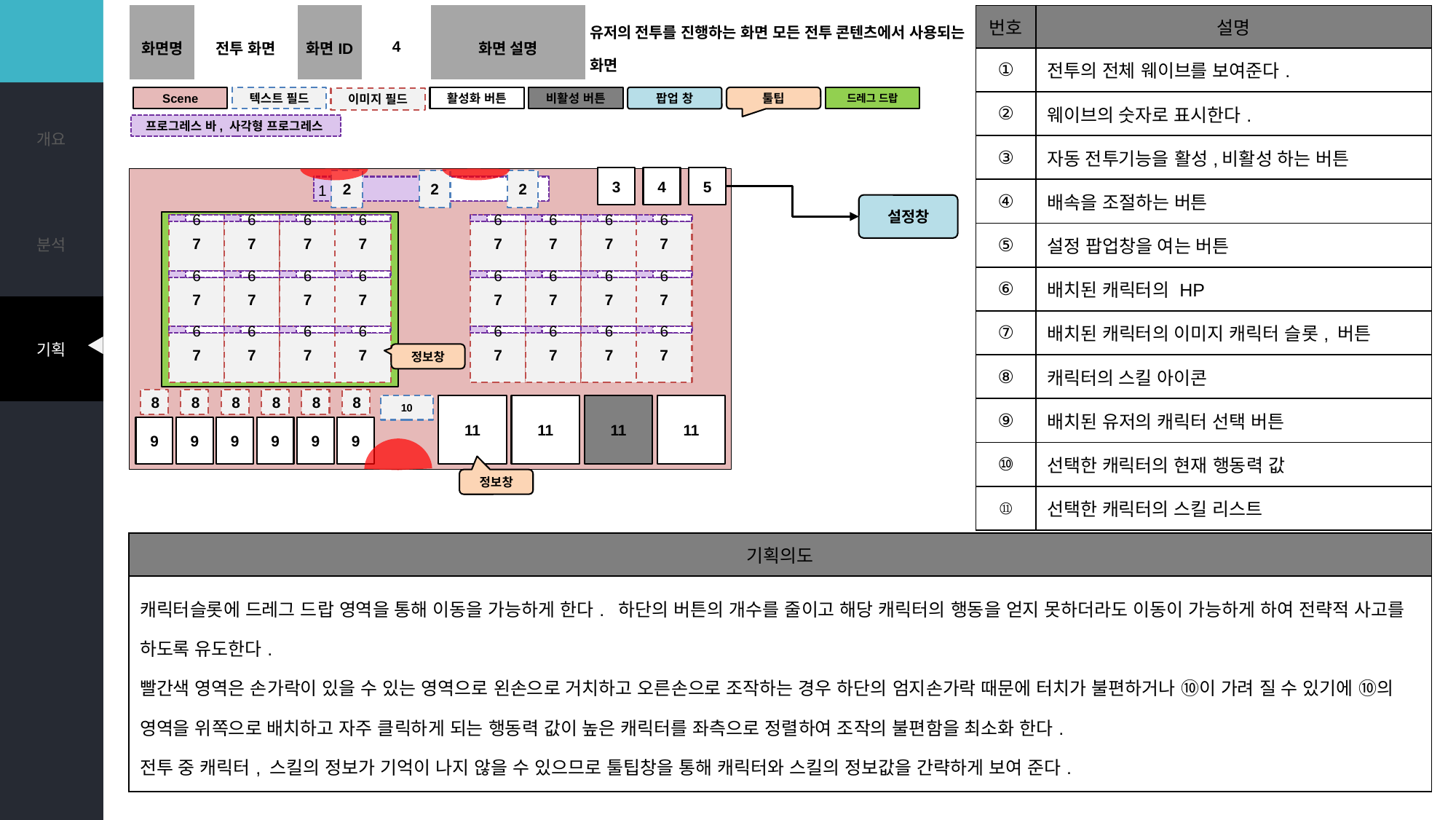

| 화면명 | 전투 화면 | 화면ID | 4 | 화면 설명 | 유저의 전투를 진행하는 화면 모든 전투 콘텐츠에서 사용되는 화면 |
| --- | --- | --- | --- | --- | --- |
| 번호 | 설명 |
| --- | --- |
| ① | 전투의 전체 웨이브를 보여준다. |
| ② | 웨이브의 숫자로 표시한다. |
| ③ | 자동 전투기능을 활성,비활성 하는 버튼 |
| ④ | 배속을 조절하는 버튼 |
| ⑤ | 설정 팝업창을 여는 버튼 |
| ⑥ | 배치된 캐릭터의 HP |
| ⑦ | 배치된 캐릭터의 이미지 캐릭터 슬롯, 버튼 |
| ⑧ | 캐릭터의 스킬 아이콘 |
| ⑨ | 배치된 유저의 캐릭터 선택 버튼 |
| ⑩ | 선택한 캐릭터의 현재 행동력 값 |
| ⑪ | 선택한 캐릭터의 스킬 리스트 |
팝업 창
드레그 드랍
비활성 버튼
툴팁
프로그레스 바, 사각형 프로그레스

3
4
5

2
2
2
1

6
7

6
7

6
7

6
7

6
7

6
7

6
7

6
7

6
7

6
7

6
7

6
7

6
7

6
7

6
7

6
7

6
7

6
7

6
7

6
7

6
7

6
7

6
7

6
7

정보창
8
9
8
9
8
9
8
9
8
9
8
9
10
11
11
11
11
정보창
설정창

| 기획의도 |
| --- |
| 캐릭터슬롯에 드레그 드랍 영역을 통해 이동을 가능하게 한다. 하단의 버튼의 개수를 줄이고 해당 캐릭터의 행동을 얻지 못하더라도 이동이 가능하게 하여 전략적 사고를 하도록 유도한다. 빨간색 영역은 손가락이 있을 수 있는 영역으로 왼손으로 거치하고 오른손으로 조작하는 경우 하단의 엄지손가락 때문에 터치가 불편하거나 ⑩이 가려 질 수 있기에 ⑩의 영역을 위쪽으로 배치하고 자주 클릭하게 되는 행동력 값이 높은 캐릭터를 좌측으로 정렬하여 조작의 불편함을 최소화 한다. 전투 중 캐릭터, 스킬의 정보가 기억이 나지 않을 수 있으므로 툴팁창을 통해 캐릭터와 스킬의 정보값을 간략하게 보여 준다. |